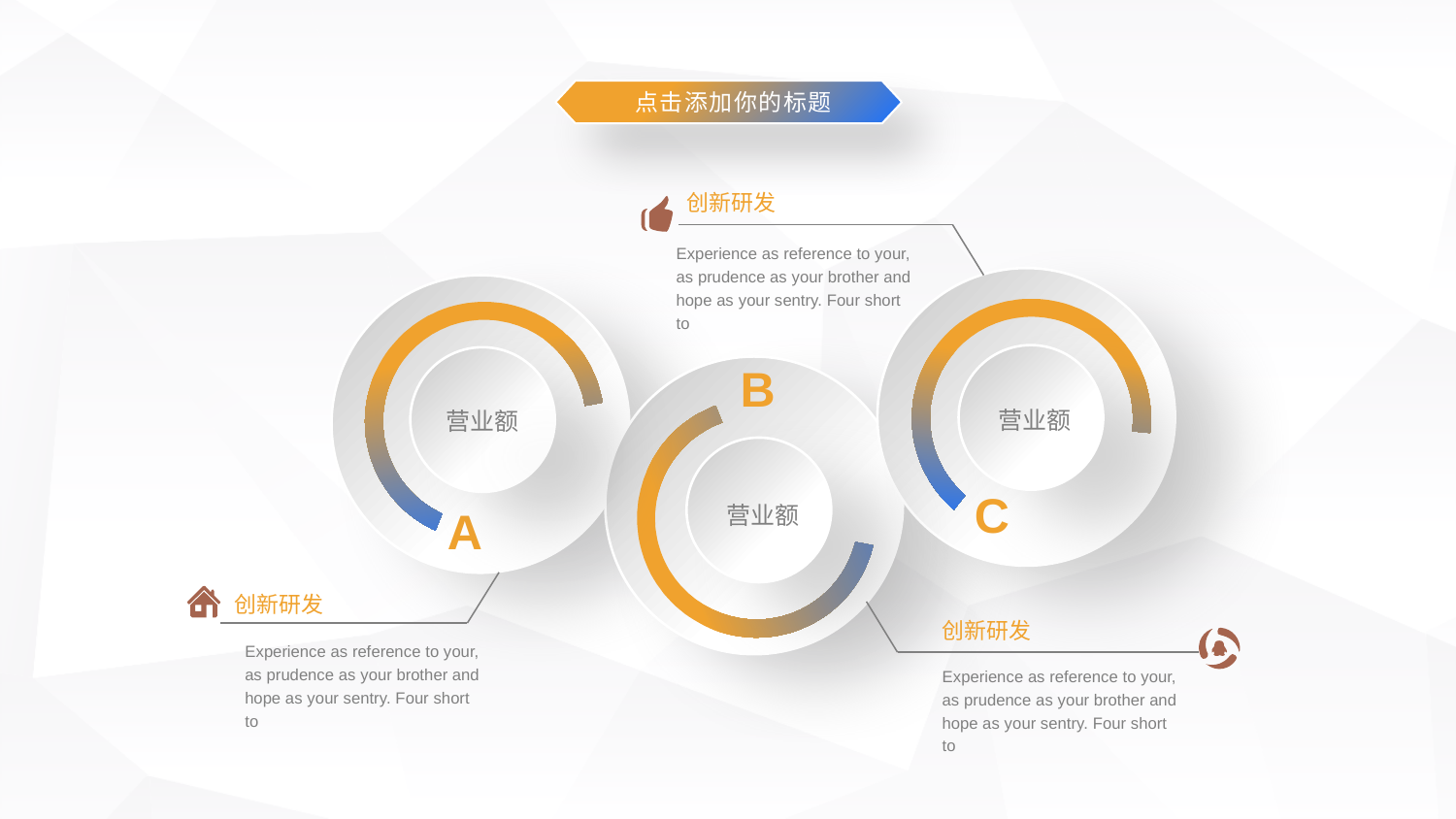

点击添加你的标题
创新研发

Experience as reference to your, as prudence as your brother and hope as your sentry. Four short to

营业额

营业额
B

营业额
C
A
创新研发

创新研发

Experience as reference to your, as prudence as your brother and hope as your sentry. Four short to
Experience as reference to your, as prudence as your brother and hope as your sentry. Four short to